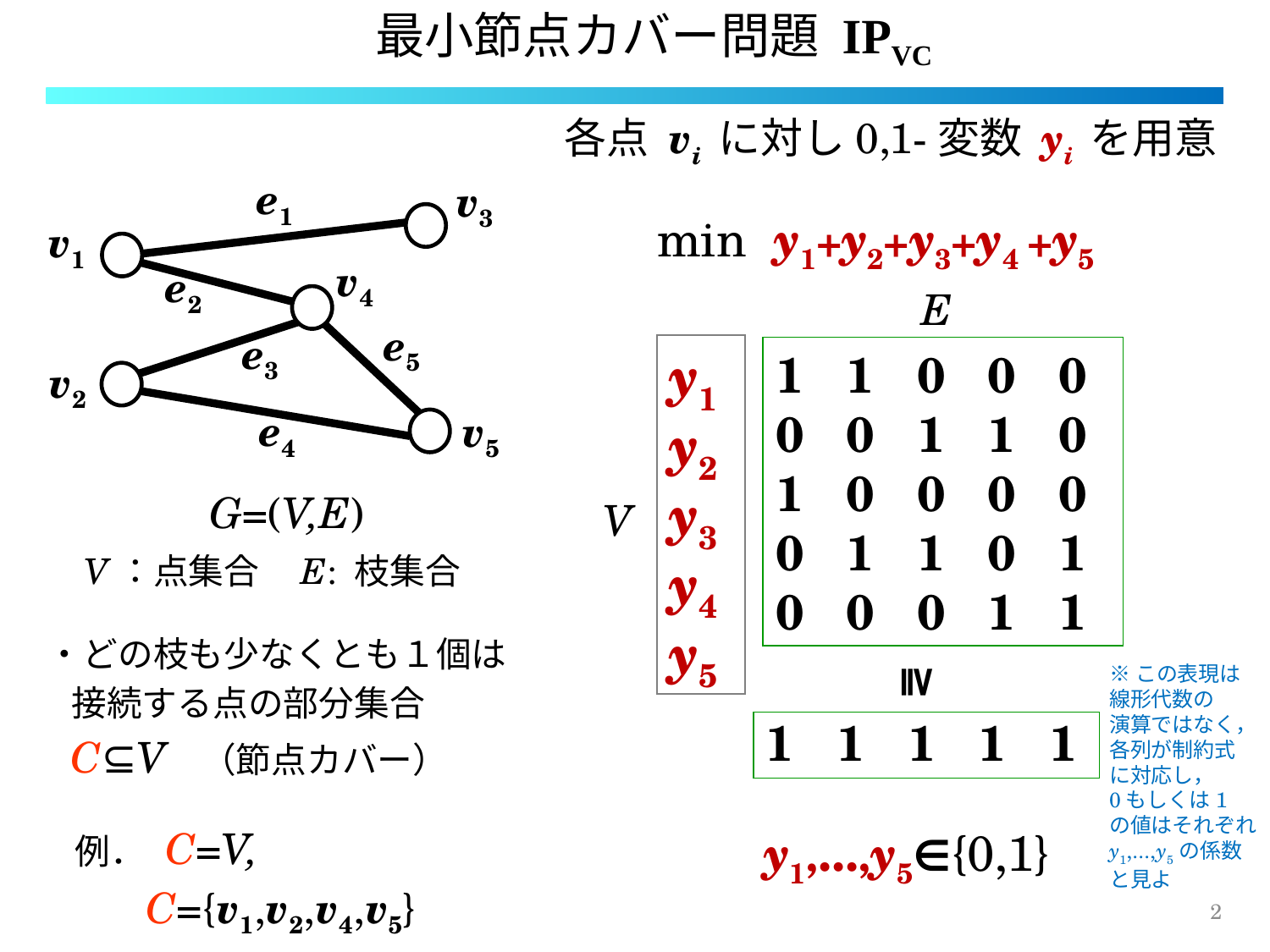

# 最小節点カバー問題 IPVC

各点 vi に対し0,1-変数 yi を用意
 e1
 v3
min  y1+y2+y3+y4 +y5

 v1

 v4
 e2

E

 e5

 e3

y1
y2
y3
y4
y5
1   1   0   0   0
0   0   1   1   0
1   0   0   0   0
0   1   1   0   1
0   0   0   1   1
 v2

 e4
 v5

G=(V,E)
V
E: 枝集合
V：点集合
・どの枝も少なくとも１個は
  接続する点の部分集合
  C⊆V  （節点カバー）
≧
1   1   1   1   1
※この表現は
線形代数の
演算ではなく，
各列が制約式
に対応し，
0もしくは1
の値はそれぞれ
y1,...,y5の係数
と見よ
例． C=V,
      C={v1,v2,v4,v5}
y1,...,y5∈{0,1}
2